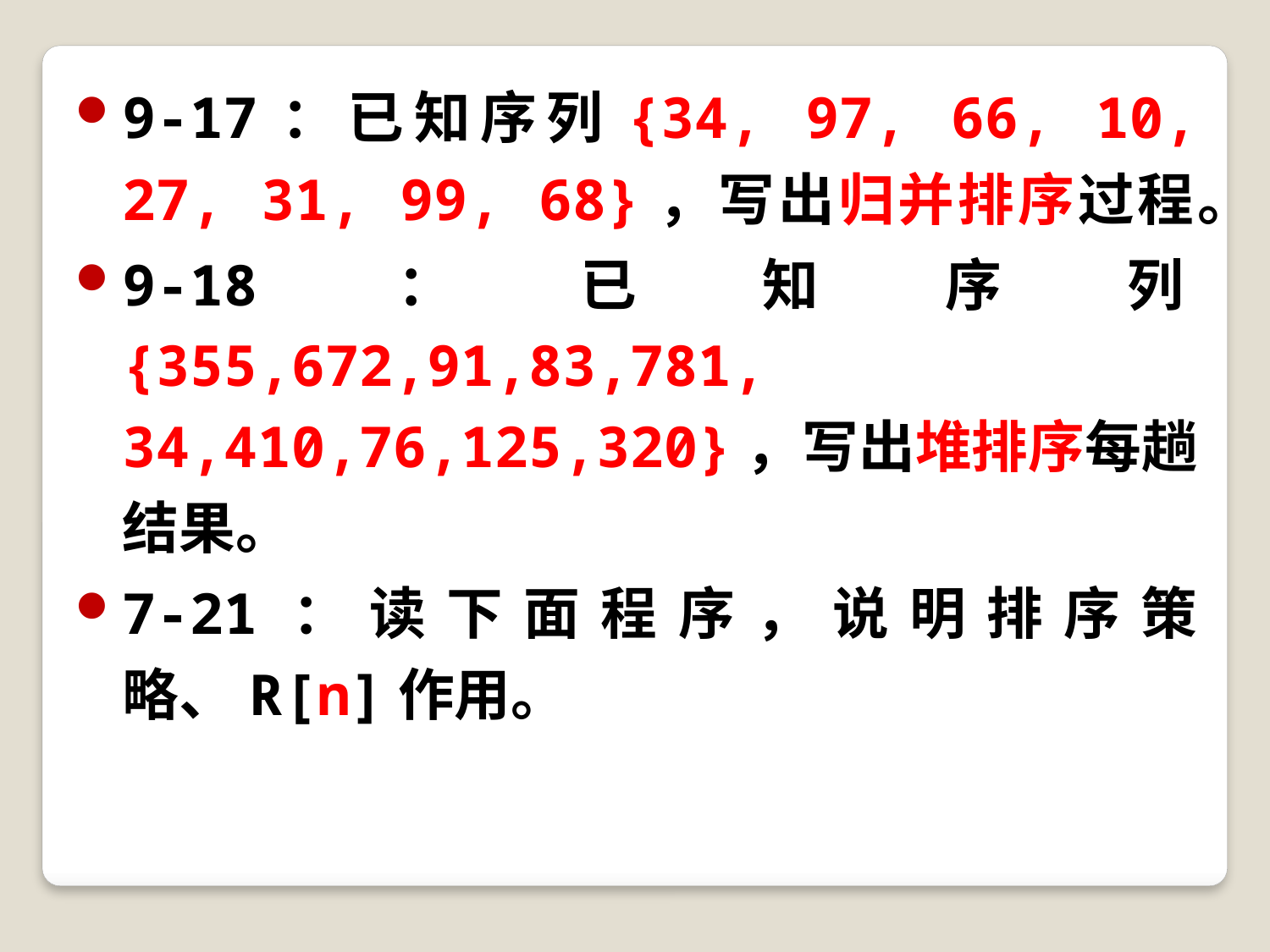

9-17：已知序列{34, 97, 66, 10, 27, 31, 99, 68}，写出归并排序过程。
9-18：已知序列{355,672,91,83,781, 34,410,76,125,320}，写出堆排序每趟结果。
7-21：读下面程序，说明排序策略、R[n]作用。